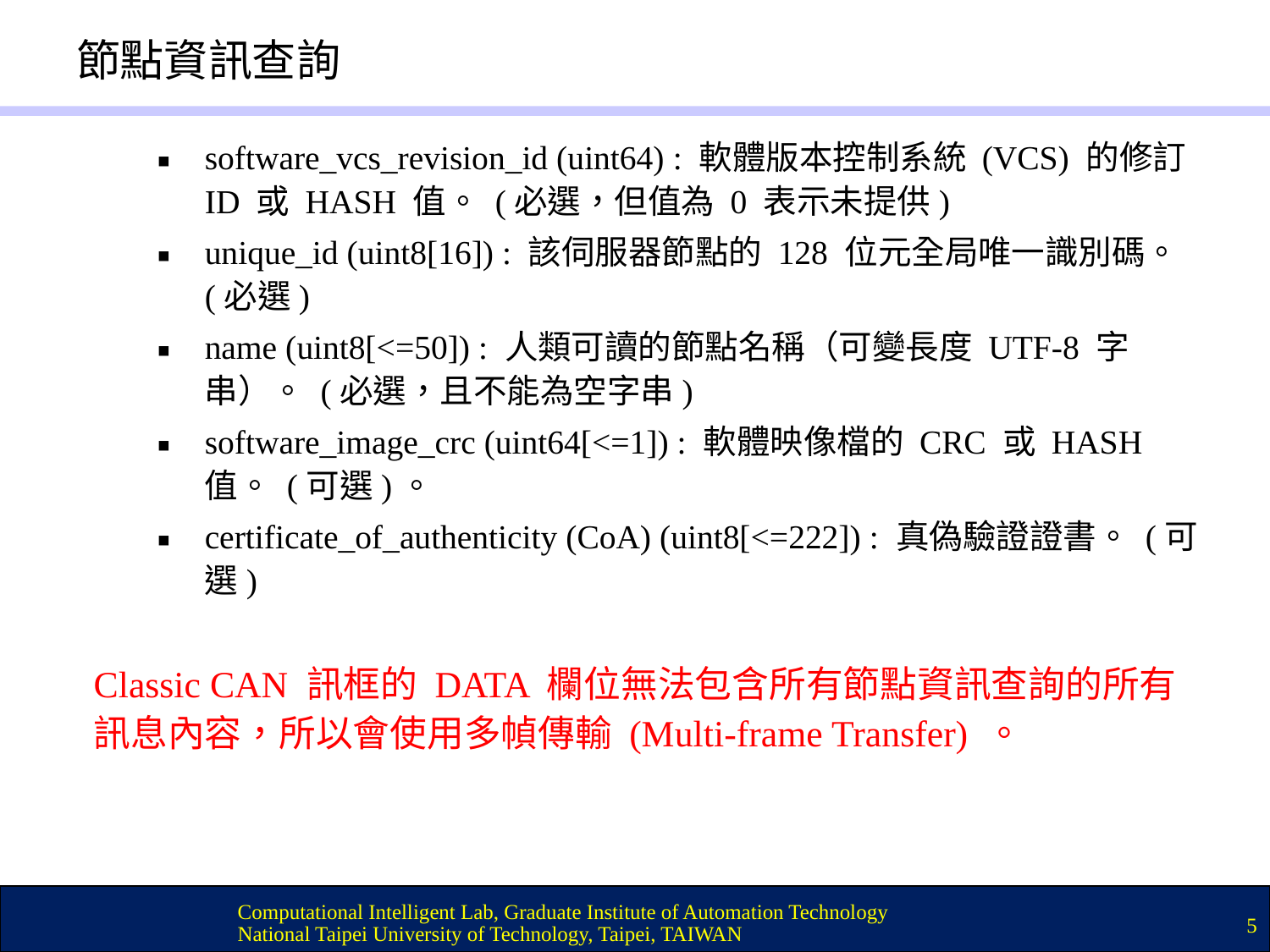

# 節點資訊查詢
software_vcs_revision_id (uint64) : 軟體版本控制系統 (VCS) 的修訂 ID 或 HASH 值。 (必選，但值為 0 表示未提供)
unique_id (uint8[16]) : 該伺服器節點的 128 位元全局唯一識別碼。 (必選)
name (uint8[<=50]) : 人類可讀的節點名稱（可變長度 UTF-8 字串）。 (必選，且不能為空字串)
software_image_crc (uint64[<=1]) : 軟體映像檔的 CRC 或 HASH 值。 (可選)。
certificate_of_authenticity (CoA) (uint8[<=222]) : 真偽驗證證書。 (可選)

Classic CAN 訊框的 DATA 欄位無法包含所有節點資訊查詢的所有訊息內容，所以會使用多幀傳輸 (Multi-frame Transfer) 。